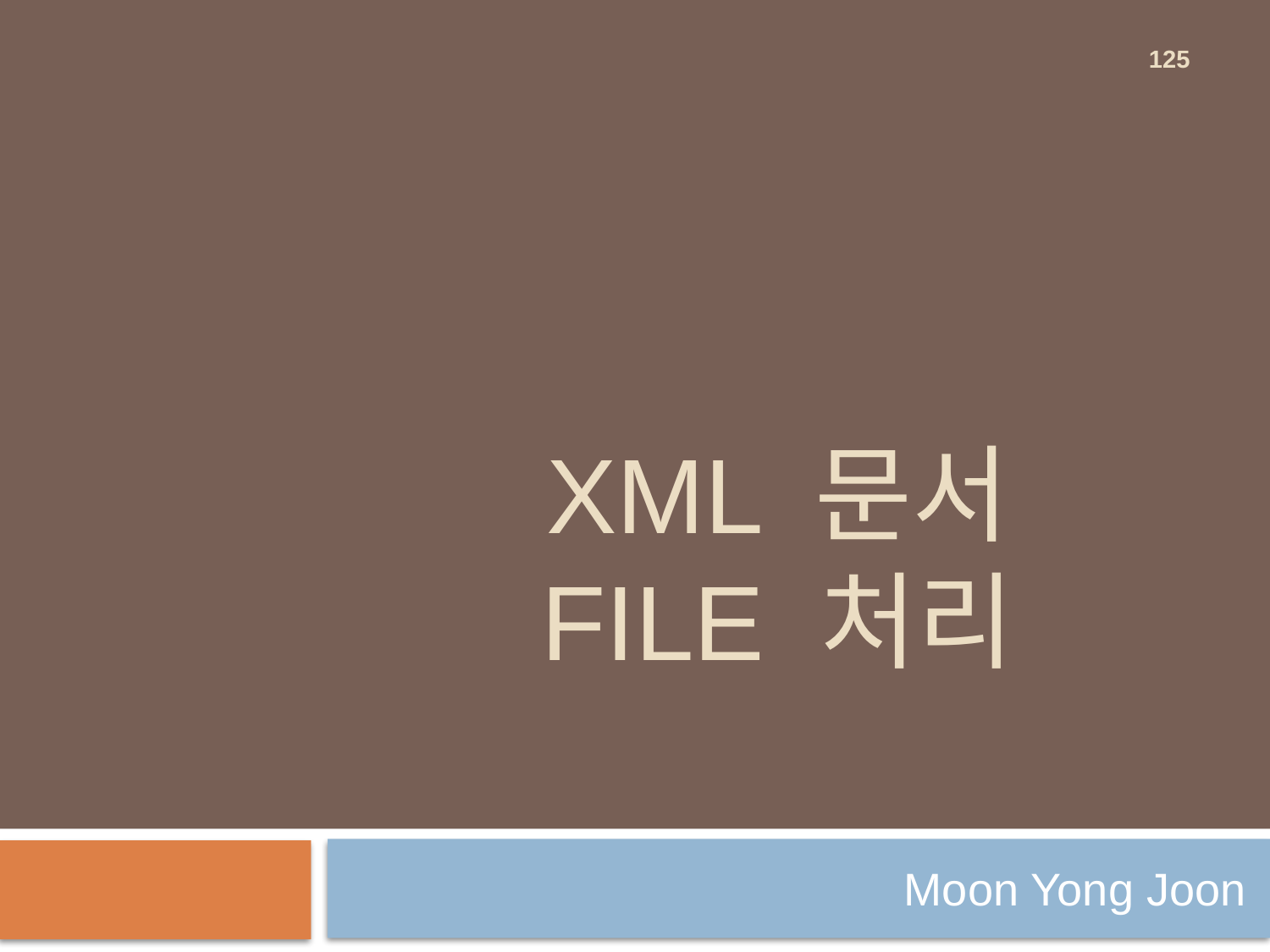

125
# Xml 문서 file 처리
Moon Yong Joon